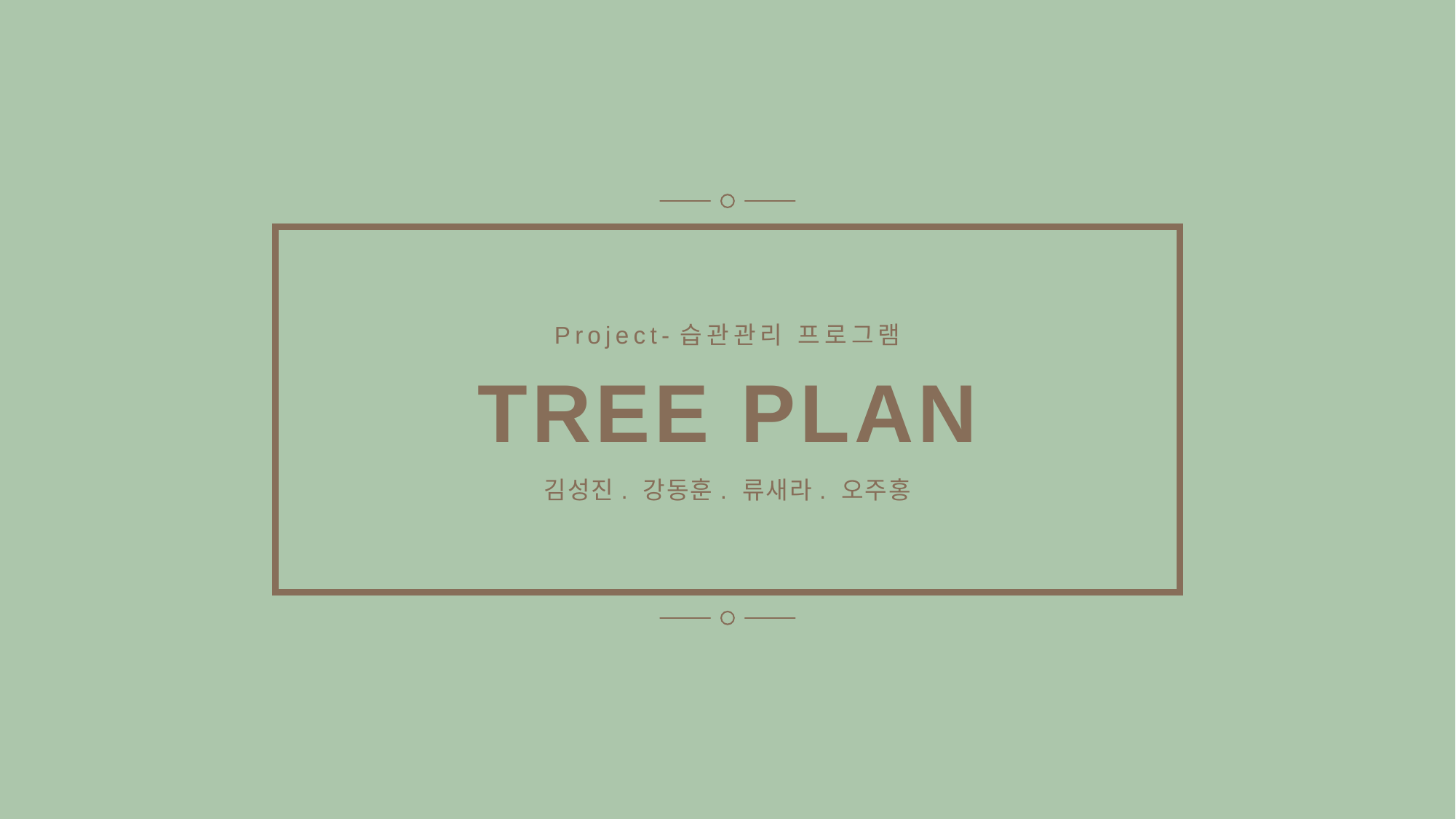

Project-습관관리 프로그램
TREE PLAN
김성진. 강동훈. 류새라. 오주홍